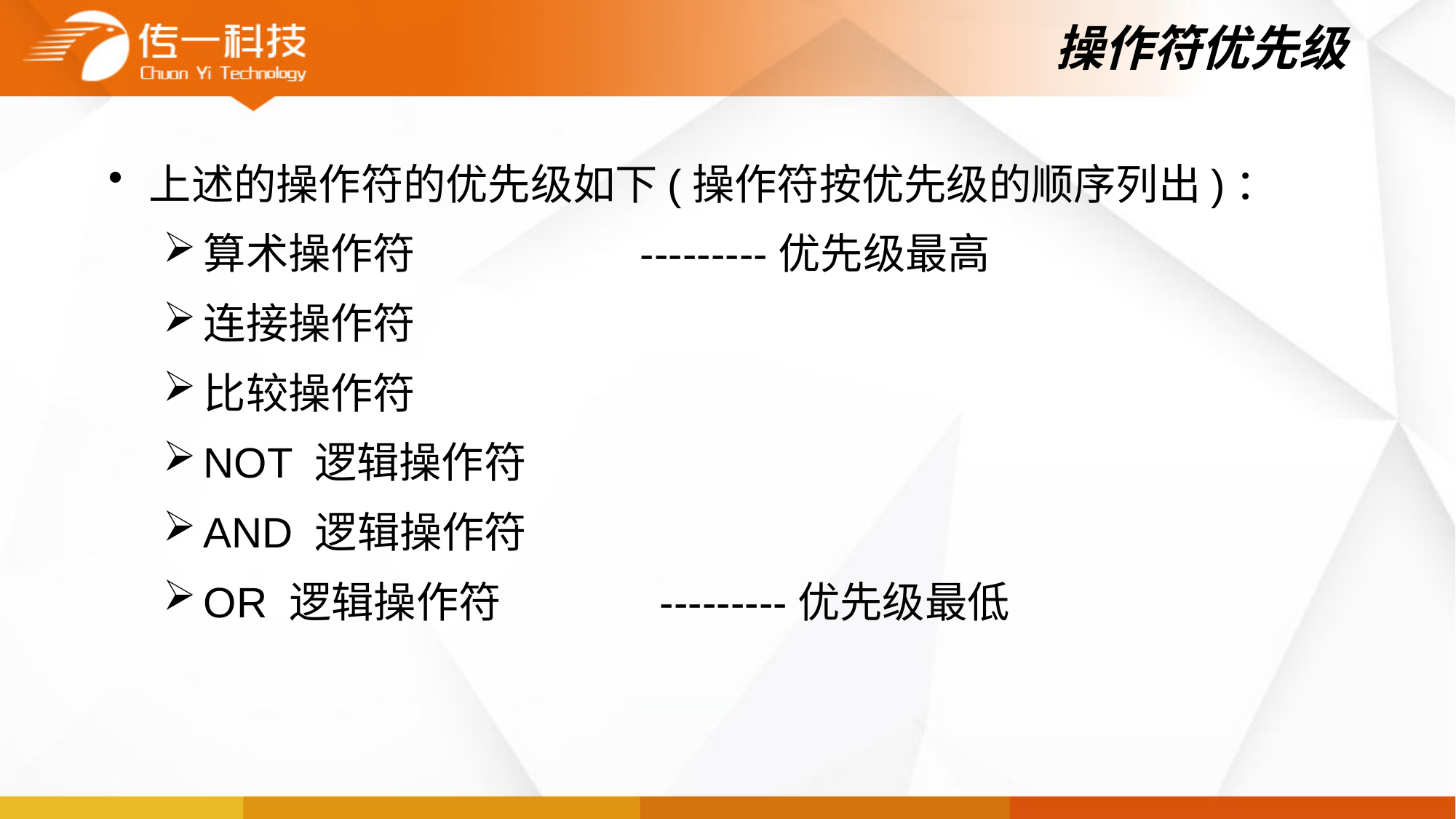

# 操作符优先级
上述的操作符的优先级如下(操作符按优先级的顺序列出)：
算术操作符			---------优先级最高
连接操作符
比较操作符
NOT 逻辑操作符
AND 逻辑操作符
OR 逻辑操作符		 ---------优先级最低